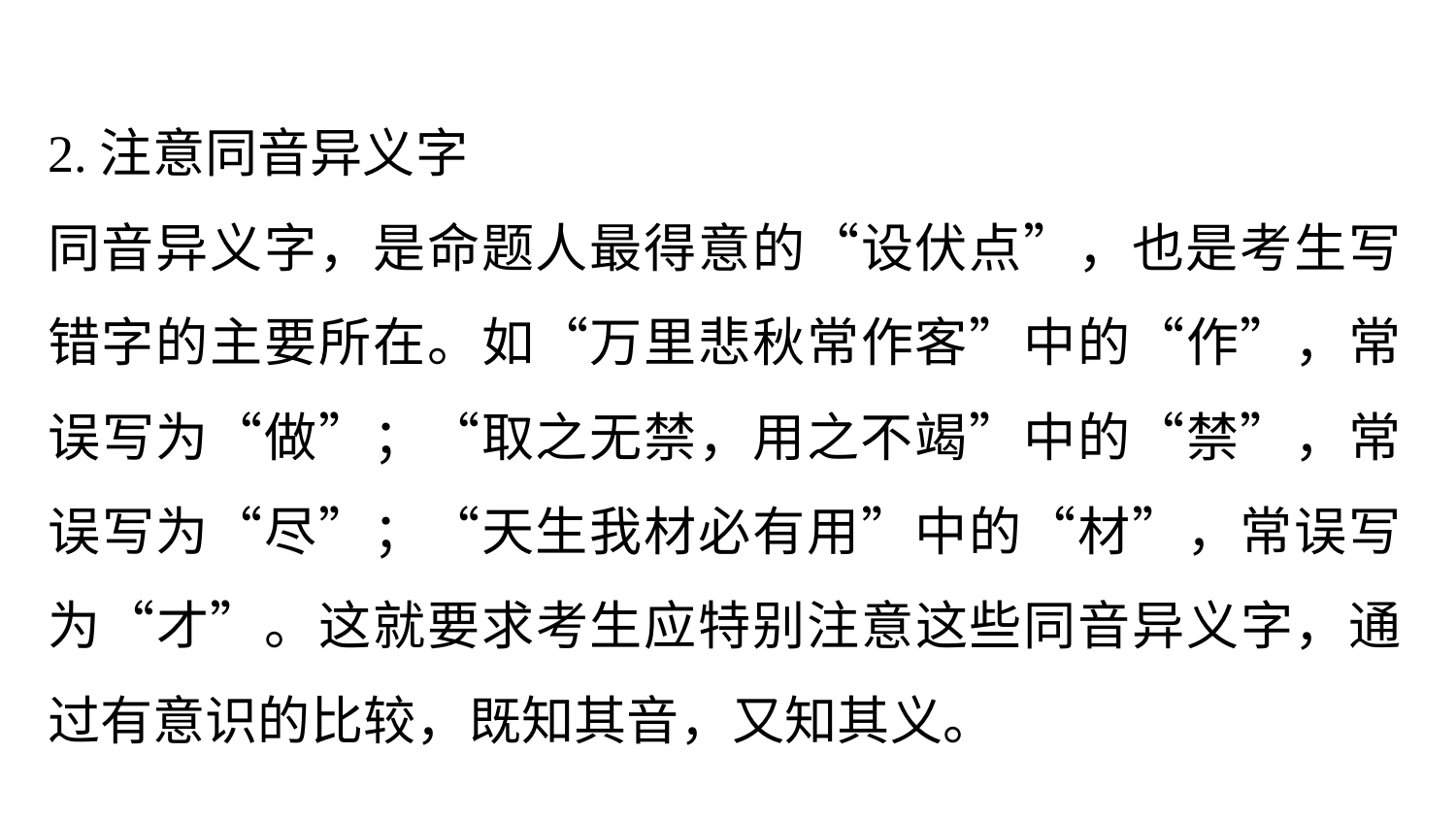

2.注意同音异义字
同音异义字，是命题人最得意的“设伏点”，也是考生写错字的主要所在。如“万里悲秋常作客”中的“作”，常误写为“做”；“取之无禁，用之不竭”中的“禁”，常误写为“尽”；“天生我材必有用”中的“材”，常误写为“才”。这就要求考生应特别注意这些同音异义字，通过有意识的比较，既知其音，又知其义。